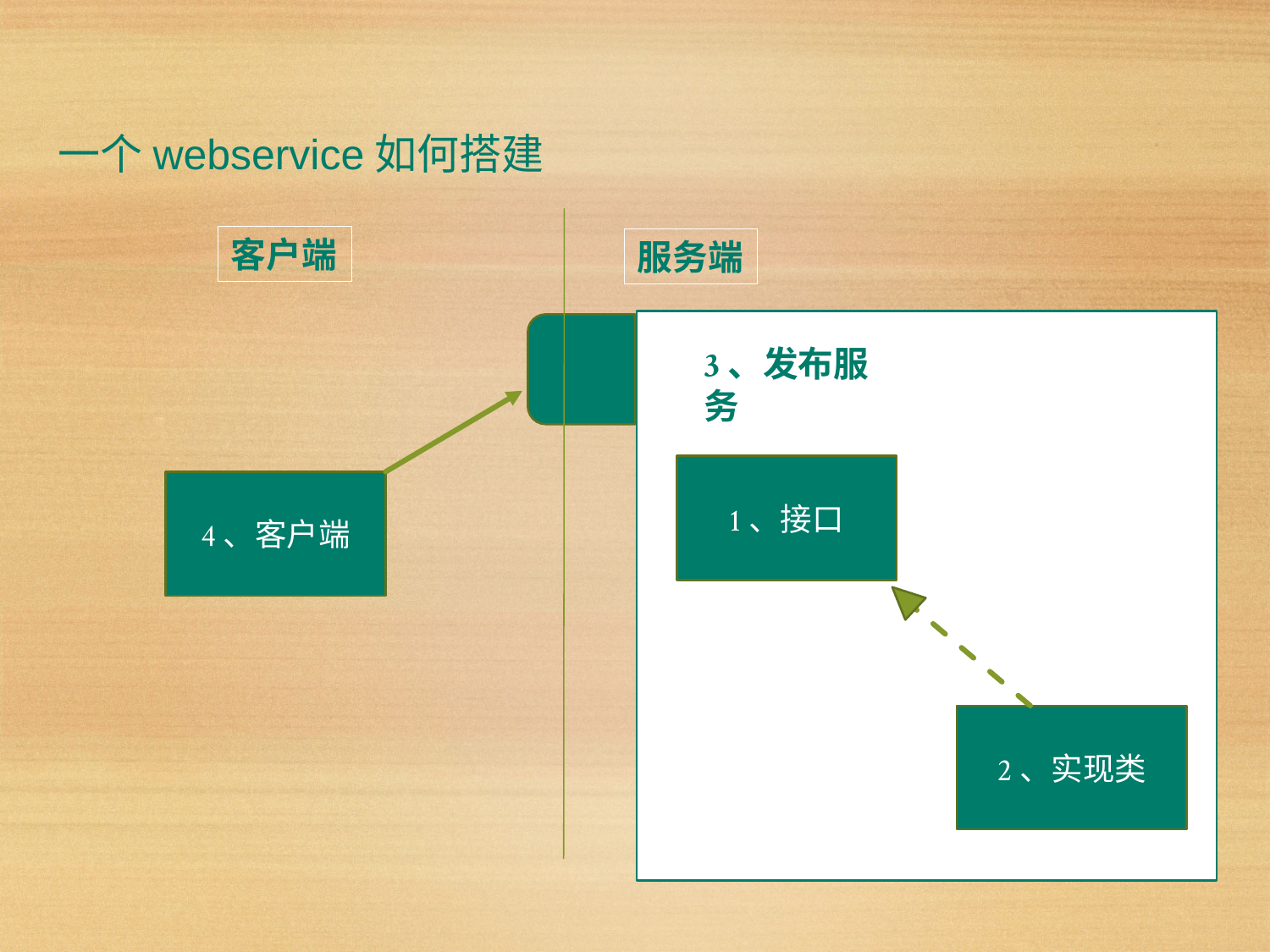

一个webservice如何搭建
客户端
服务端

3、发布服务
1、接口
4、客户端

2、实现类